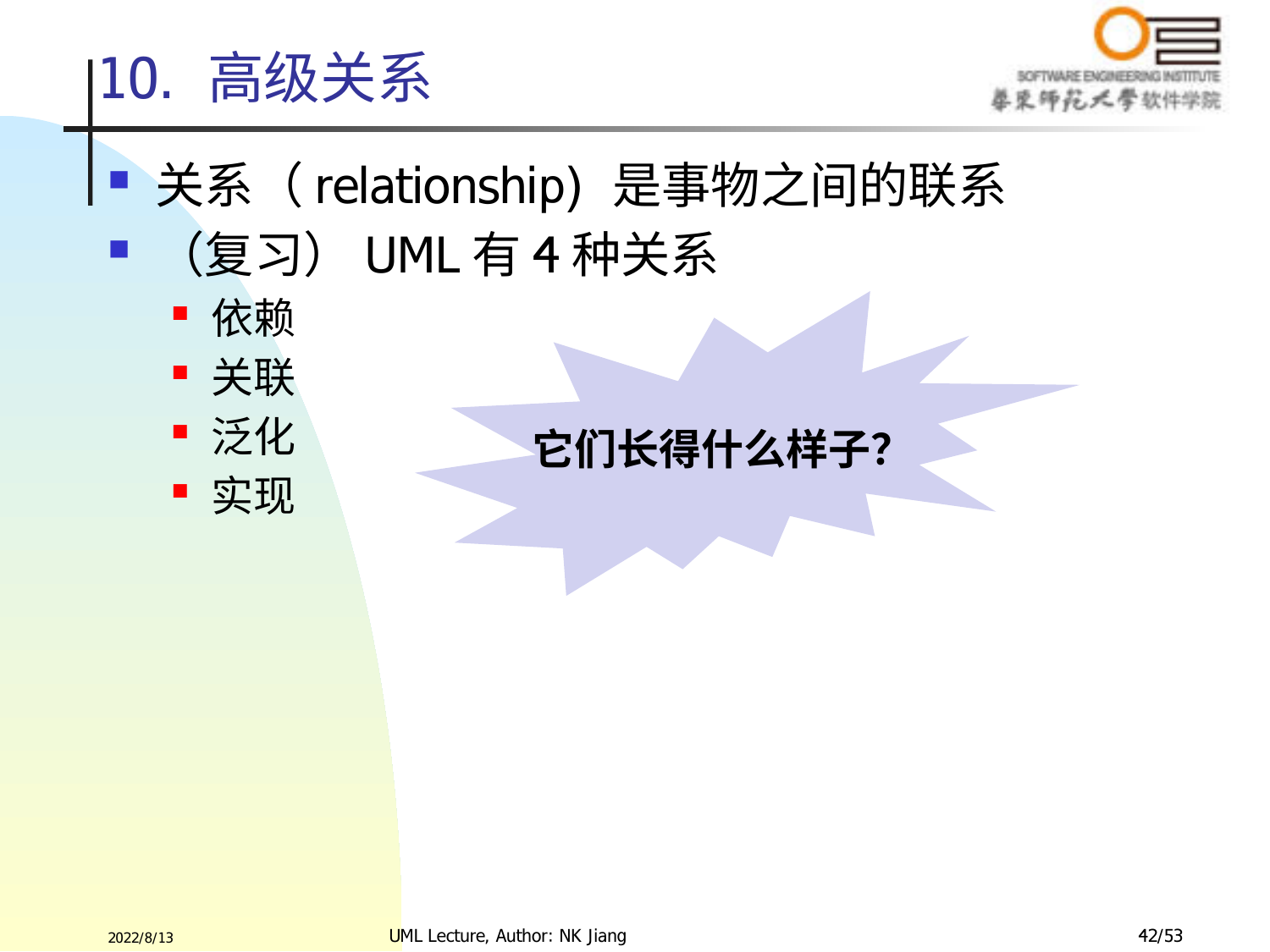

# 10. 高级关系
关系（relationship) 是事物之间的联系
（复习）UML有4种关系
依赖
关联
泛化
实现

它们长得什么样子？
2022/8/13
UML Lecture, Author: NK Jiang
42/53